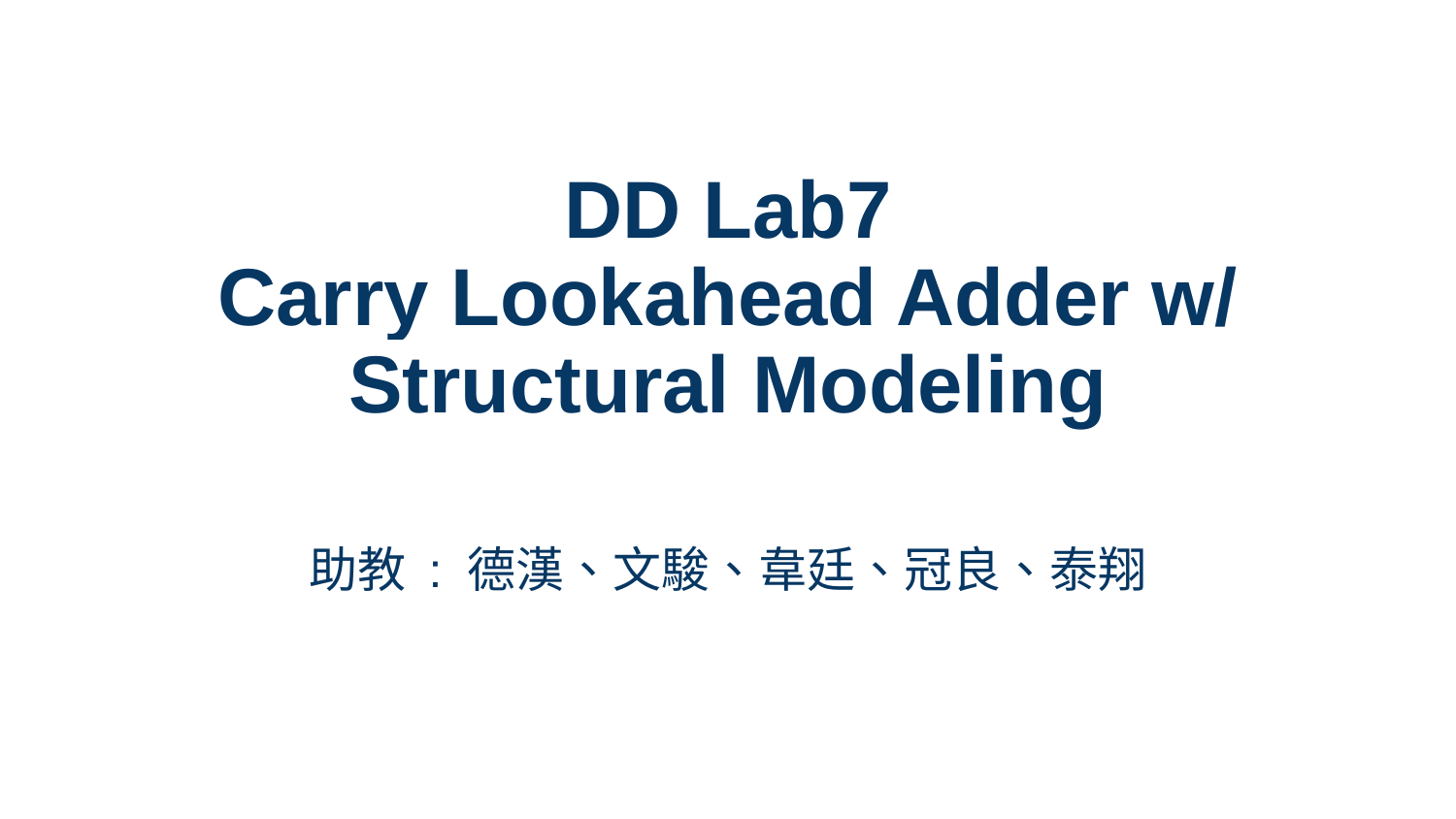

# DD Lab7 Carry Lookahead Adder w/ Structural Modeling
助教 : 德漢、文駿、韋廷、冠良、泰翔